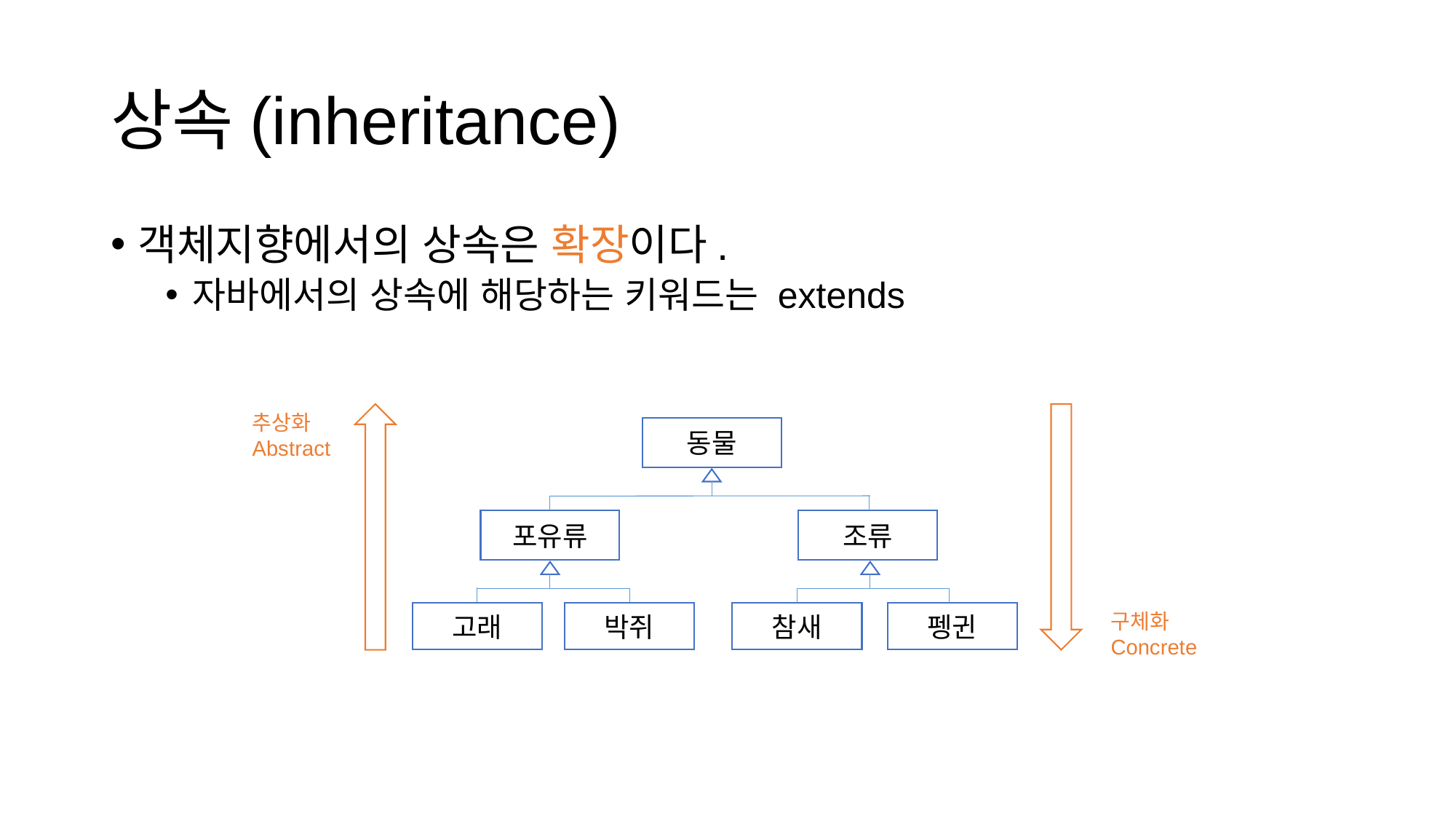

# 상속(inheritance)
객체지향에서의 상속은 확장이다.
자바에서의 상속에 해당하는 키워드는 extends
추상화
Abstract

동물

조류
포유류

박쥐
고래
참새
펭귄
구체화
Concrete